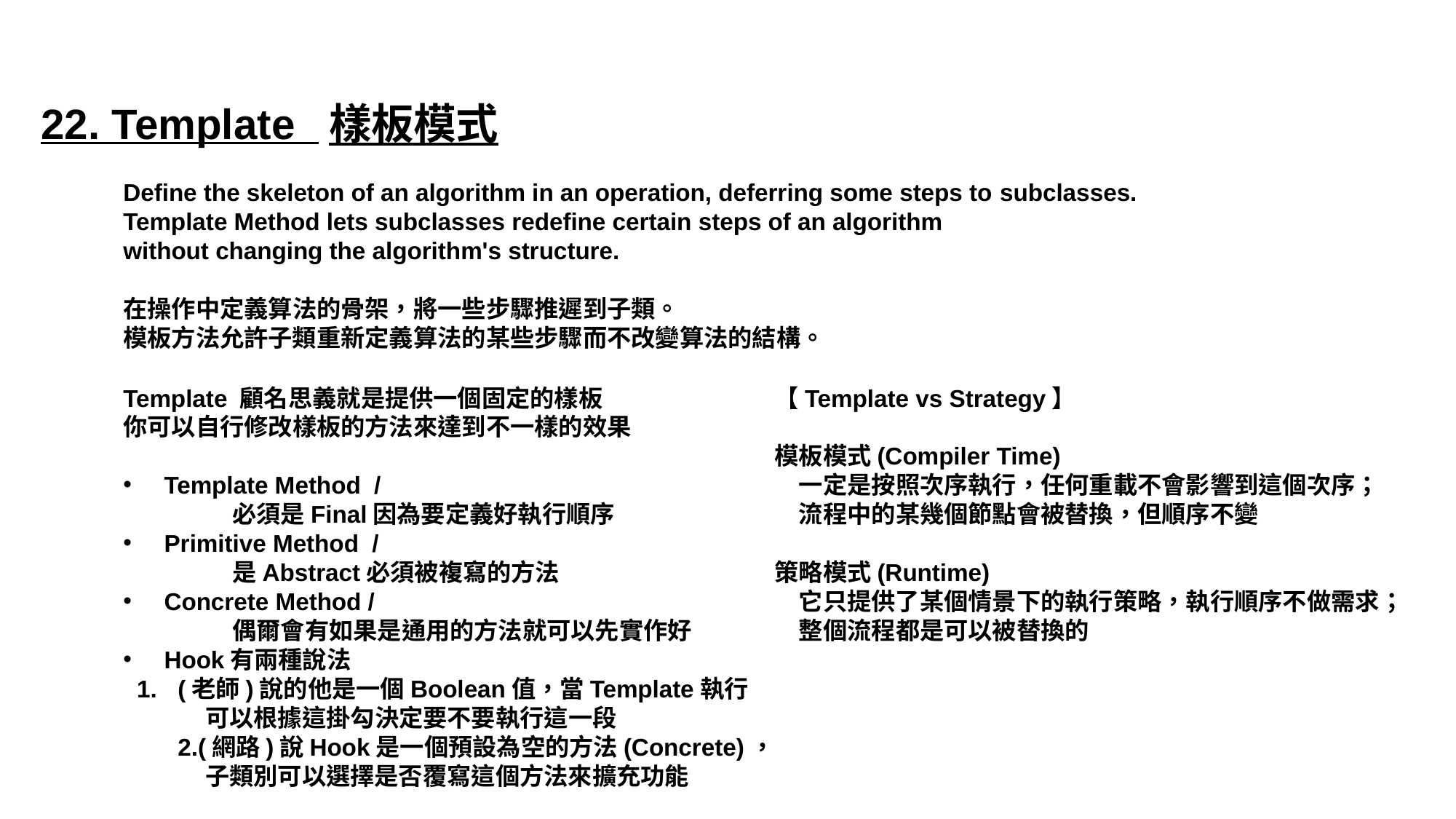

22. Template  樣板模式
Define the skeleton of an algorithm in an operation, deferring some steps to subclasses.
Template Method lets subclasses redefine certain steps of an algorithm
without changing the algorithm's structure.

在操作中定義算法的骨架，將一些步驟推遲到子類。
模板方法允許子類重新定義算法的某些步驟而不改變算法的結構。
Template 顧名思義就是提供一個固定的樣板
你可以自行修改樣板的方法來達到不一樣的效果

Template Method  /
	必須是Final因為要定義好執行順序
Primitive Method  /
	是Abstract必須被複寫的方法
Concrete Method /
	偶爾會有如果是通用的方法就可以先實作好
Hook有兩種說法
(老師)說的他是一個Boolean值，當Template執行
    可以根據這掛勾決定要不要執行這一段
2.(網路)說Hook是一個預設為空的方法(Concrete)，
    子類別可以選擇是否覆寫這個方法來擴充功能

【Template vs Strategy】

模板模式(Compiler Time)
　一定是按照次序執行，任何重載不會影響到這個次序；
　流程中的某幾個節點會被替換，但順序不變

策略模式(Runtime)
　它只提供了某個情景下的執行策略，執行順序不做需求；
　整個流程都是可以被替換的